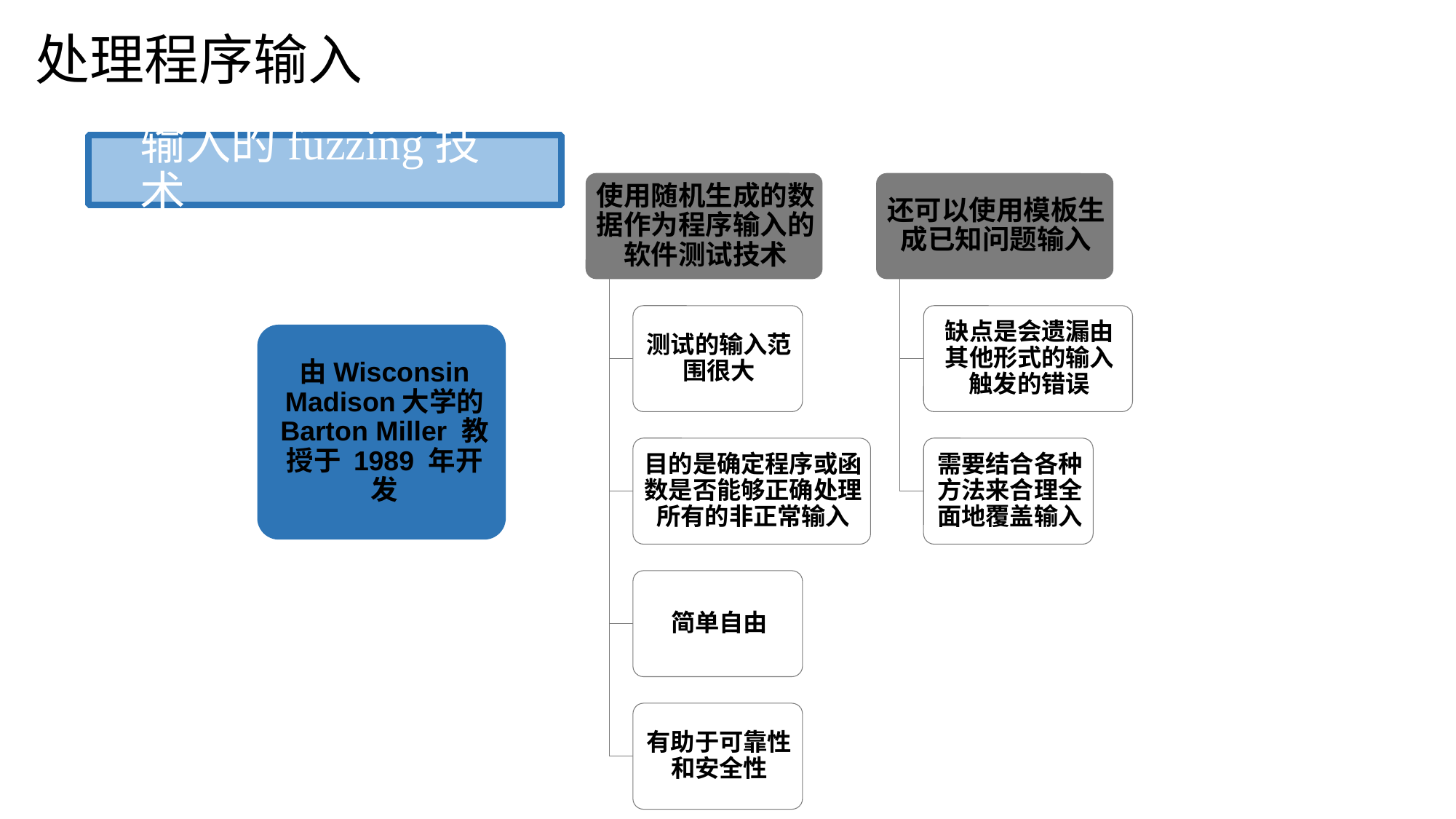

处理程序输入

输入的fuzzing技术
由Wisconsin Madison大学的 Barton Miller 教授于 1989 年开发
使用随机生成的数据作为程序输入的软件测试技术
测试的输入范围很大
目的是确定程序或函数是否能够正确处理所有的非正常输入
简单自由
有助于可靠性和安全性
还可以使用模板生成已知问题输入
缺点是会遗漏由其他形式的输入触发的错误
需要结合各种方法来合理全面地覆盖输入